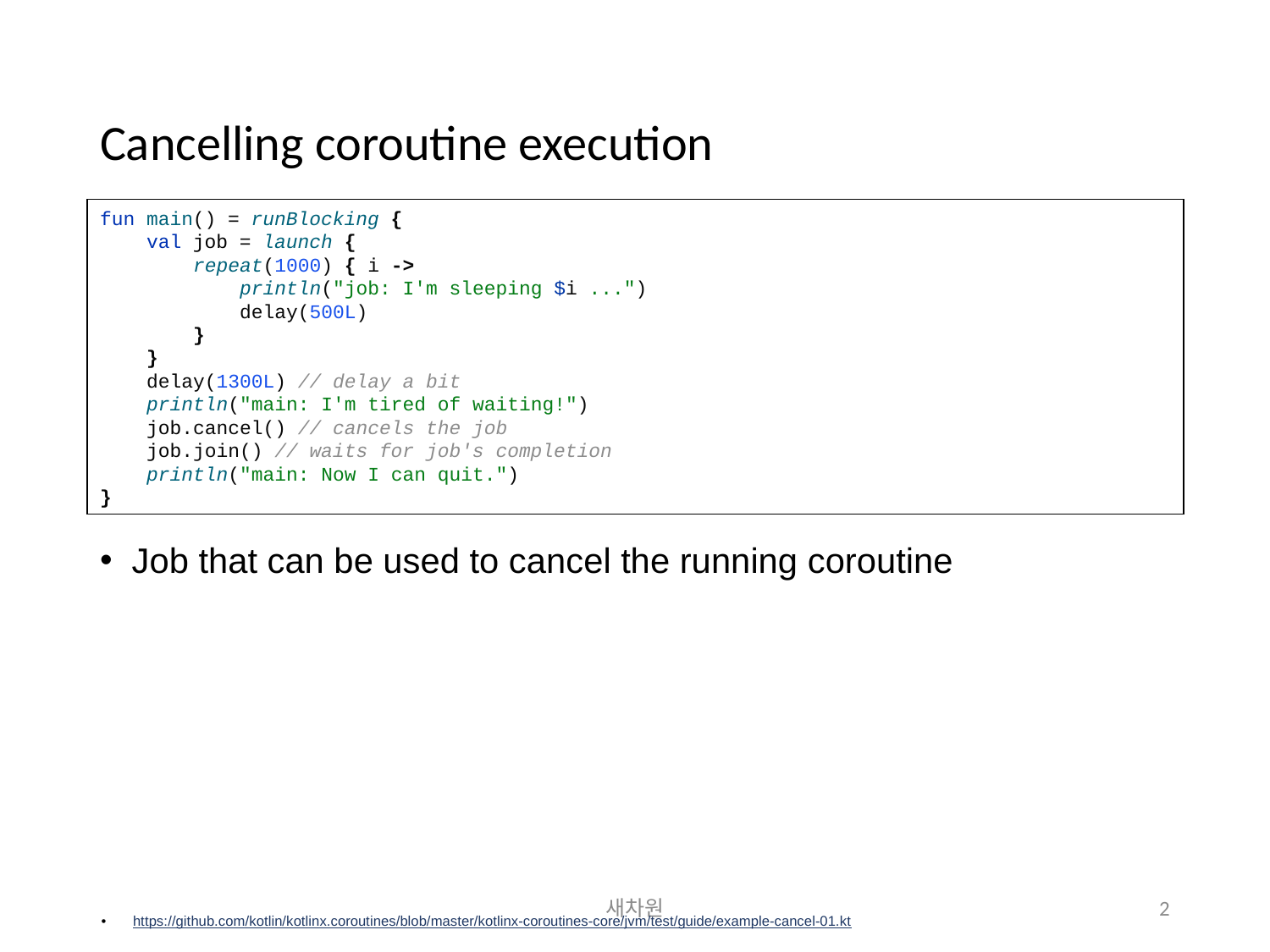

# Cancelling coroutine execution
fun main() = runBlocking {
    val job = launch {
        repeat(1000) { i ->
            println("job: I'm sleeping $i ...")
            delay(500L)
        }
    }
    delay(1300L) // delay a bit
    println("main: I'm tired of waiting!")
    job.cancel() // cancels the job
    job.join() // waits for job's completion
    println("main: Now I can quit.")
}
Job that can be used to cancel the running coroutine
새차원
2
https://github.com/kotlin/kotlinx.coroutines/blob/master/kotlinx-coroutines-core/jvm/test/guide/example-cancel-01.kt